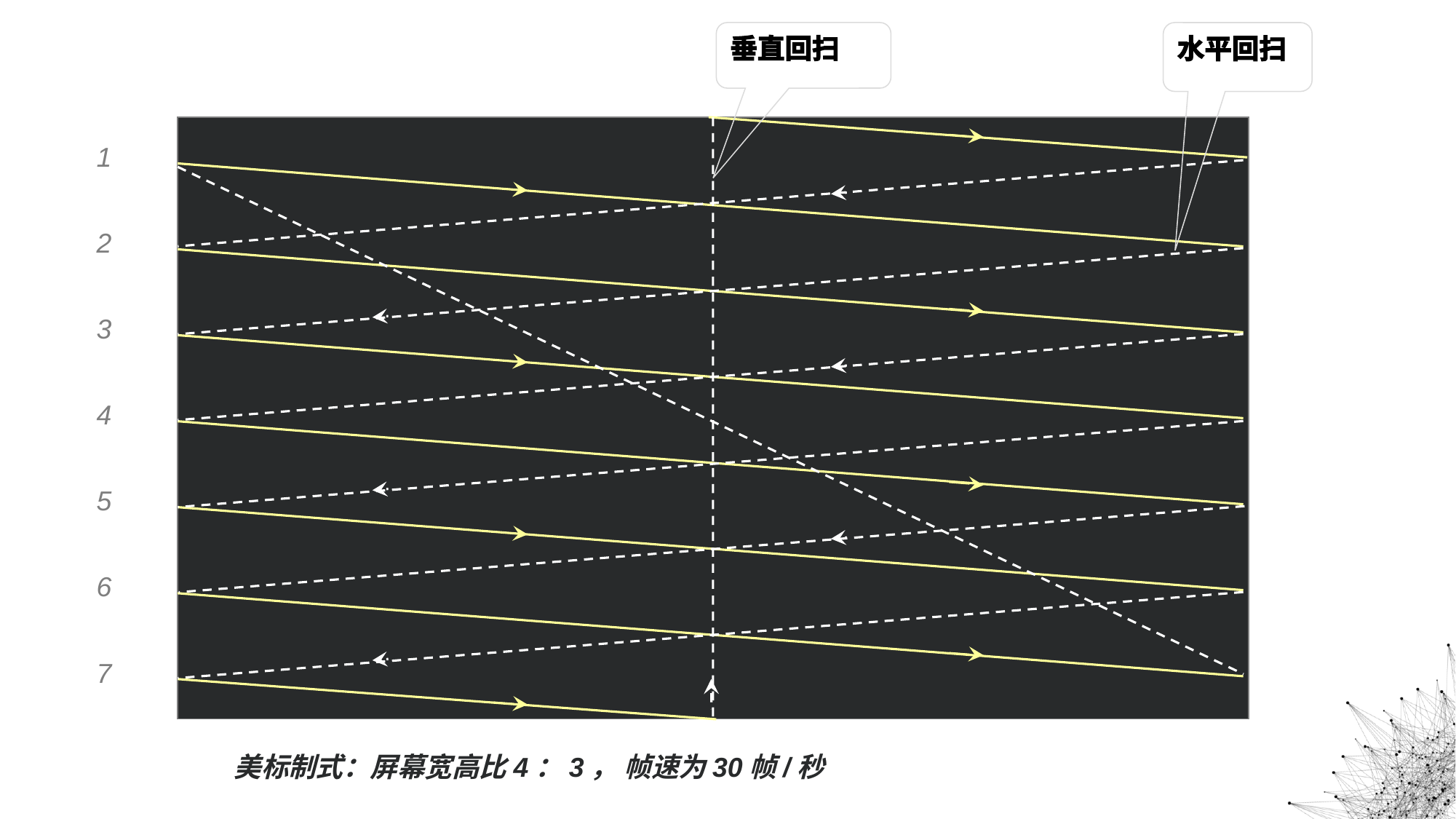

水平回扫
垂直回扫

1

2

3

4

5

6

7

美标制式：屏幕宽高比4：3， 帧速为30帧/秒